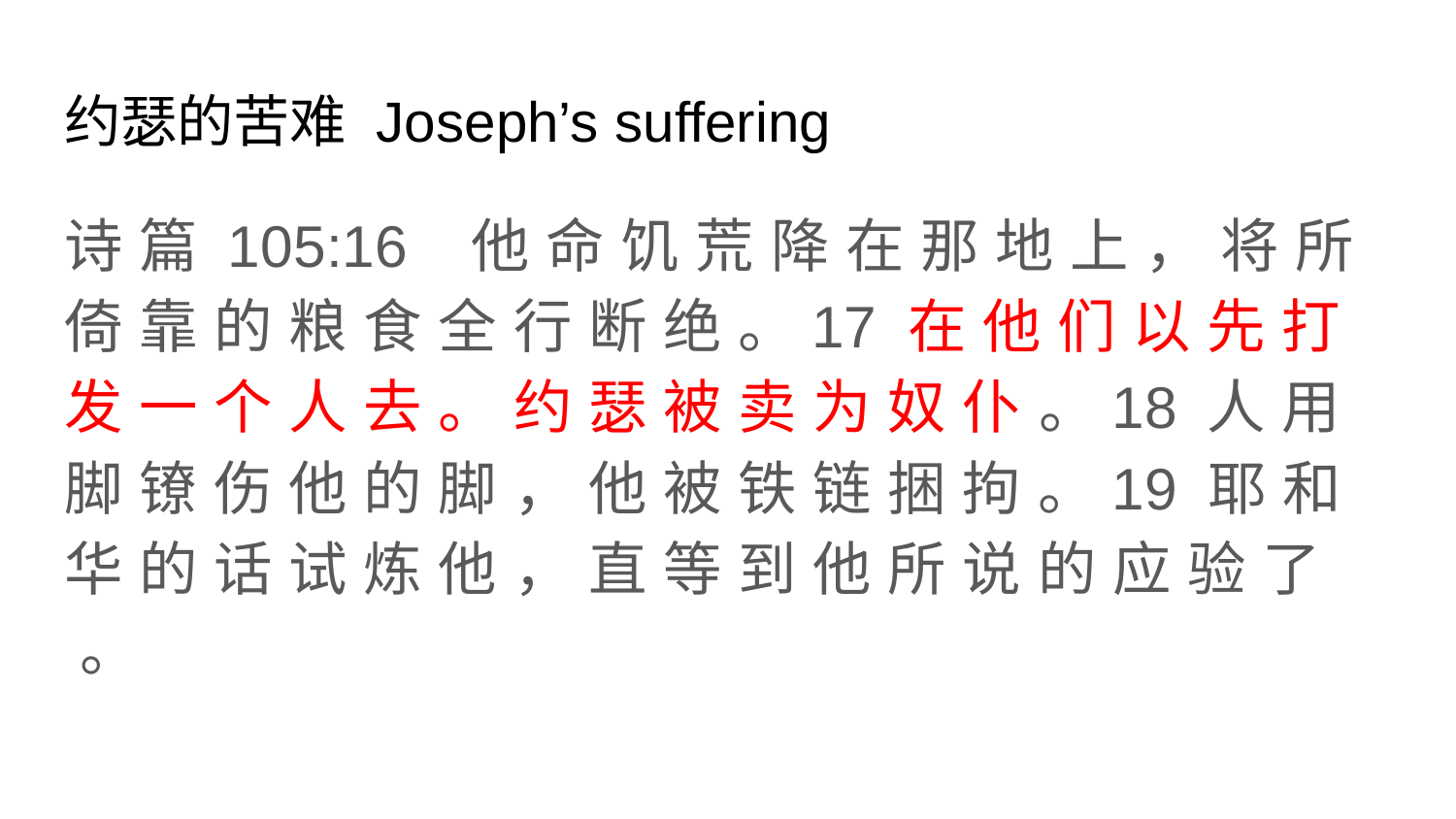

# 约瑟的苦难 Joseph’s suffering
诗 篇 105:16   他 命 饥 荒 降 在 那 地 上 ， 将 所 倚 靠 的 粮 食 全 行 断 绝 。17 在 他 们 以 先 打 发 一 个 人 去 。 约 瑟 被 卖 为 奴 仆 。18 人 用 脚 镣 伤 他 的 脚 ， 他 被 铁 链 捆 拘 。19 耶 和 华 的 话 试 炼 他 ， 直 等 到 他 所 说 的 应 验 了 。